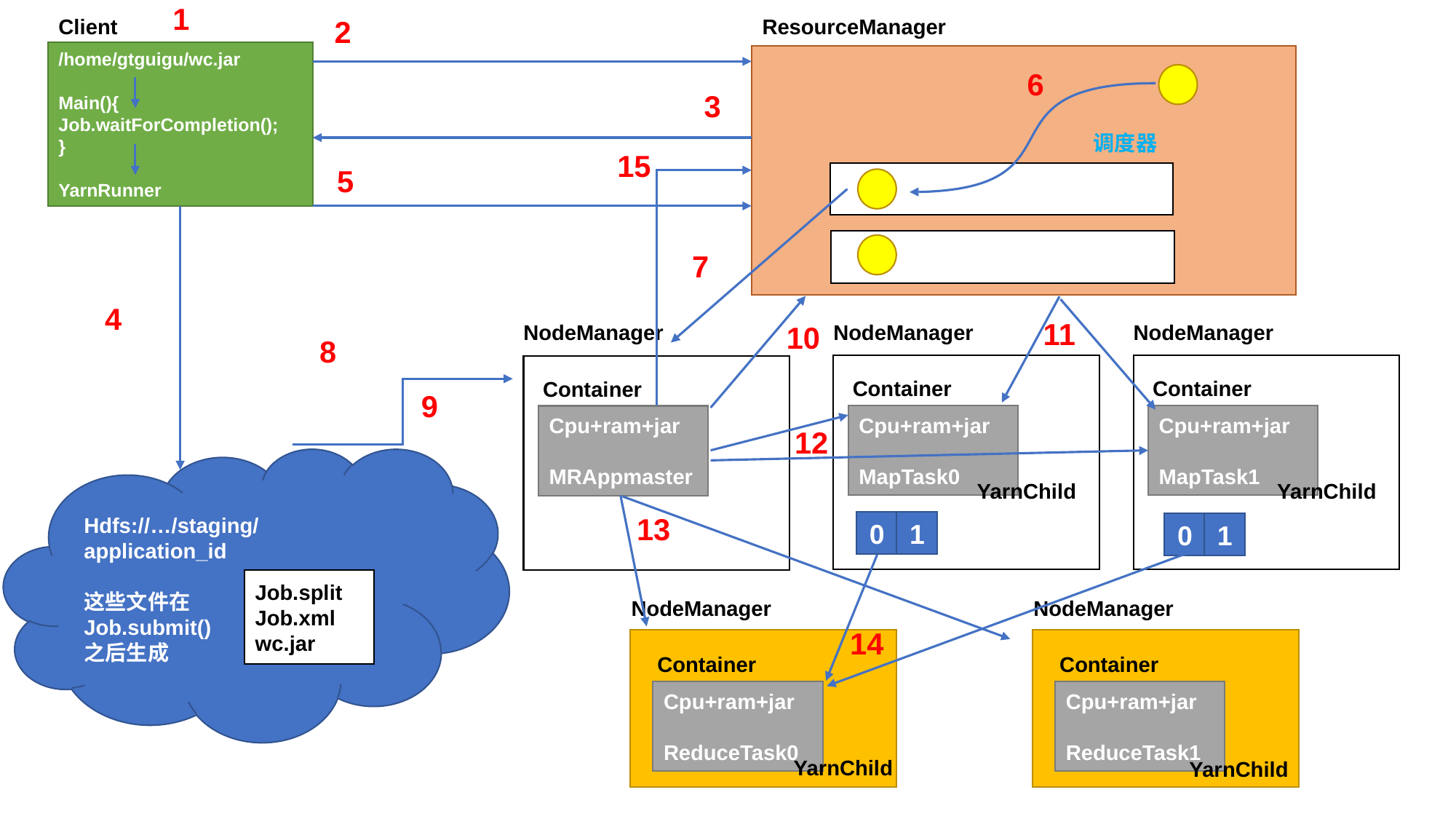

1
2
ResourceManager
Client
/home/gtguigu/wc.jar

Main(){
Job.waitForCompletion();
}

YarnRunner

6

3
调度器
15
5

7
4
11
10
NodeManager
NodeManager
NodeManager
8

Container
Container
Container
9
Cpu+ram+jar

MapTask0
Cpu+ram+jar

MapTask1
Cpu+ram+jar

MRAppmaster
12
Hdfs://…/staging/application_id

这些文件在
Job.submit()
之后生成
YarnChild
YarnChild
13
0
1
0
1
Job.split
Job.xml
wc.jar
NodeManager
NodeManager
14

Container
Container
Cpu+ram+jar

ReduceTask0
Cpu+ram+jar

ReduceTask1
YarnChild
YarnChild